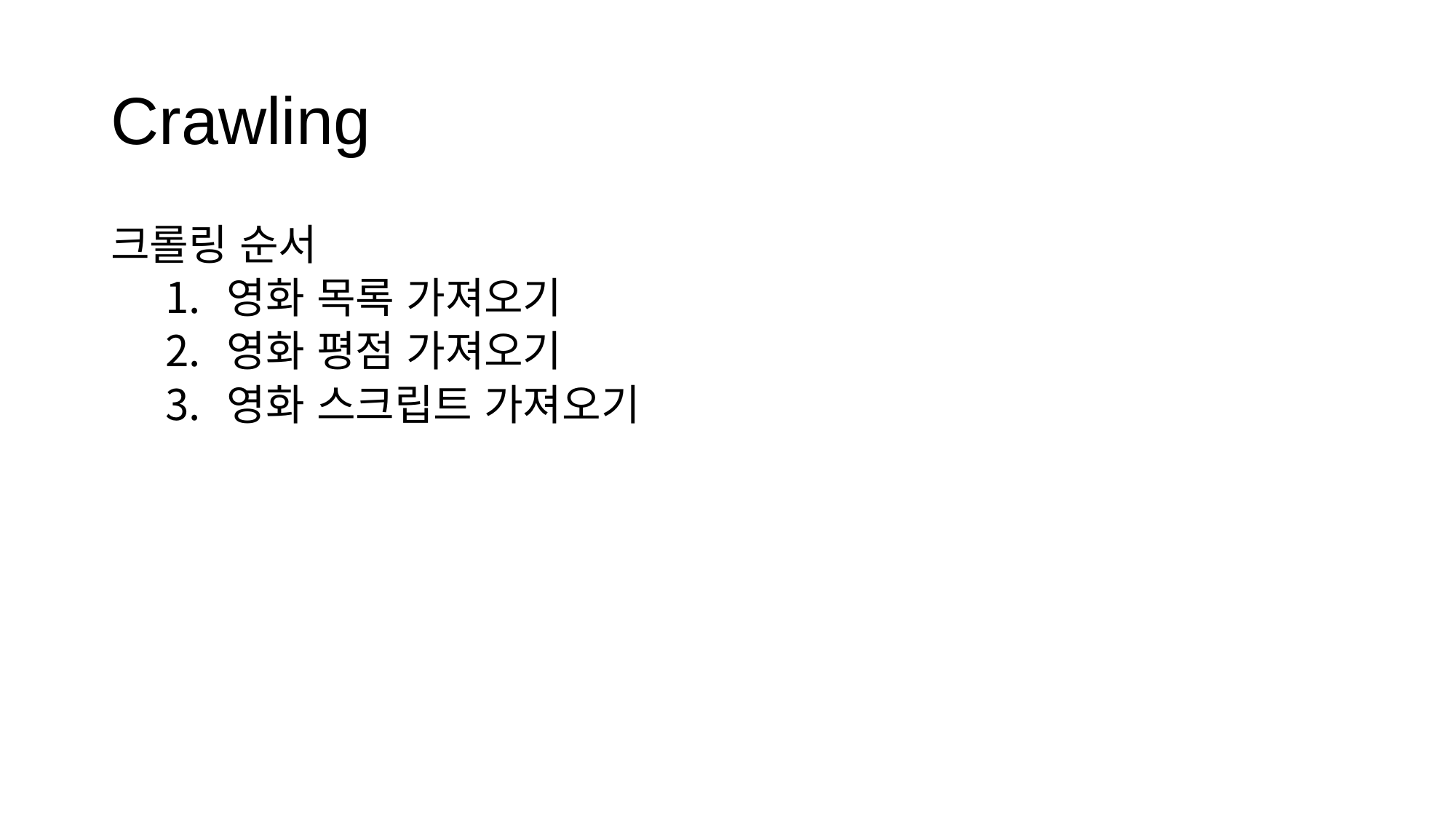

# Crawling
크롤링 순서
영화 목록 가져오기
영화 평점 가져오기
영화 스크립트 가져오기